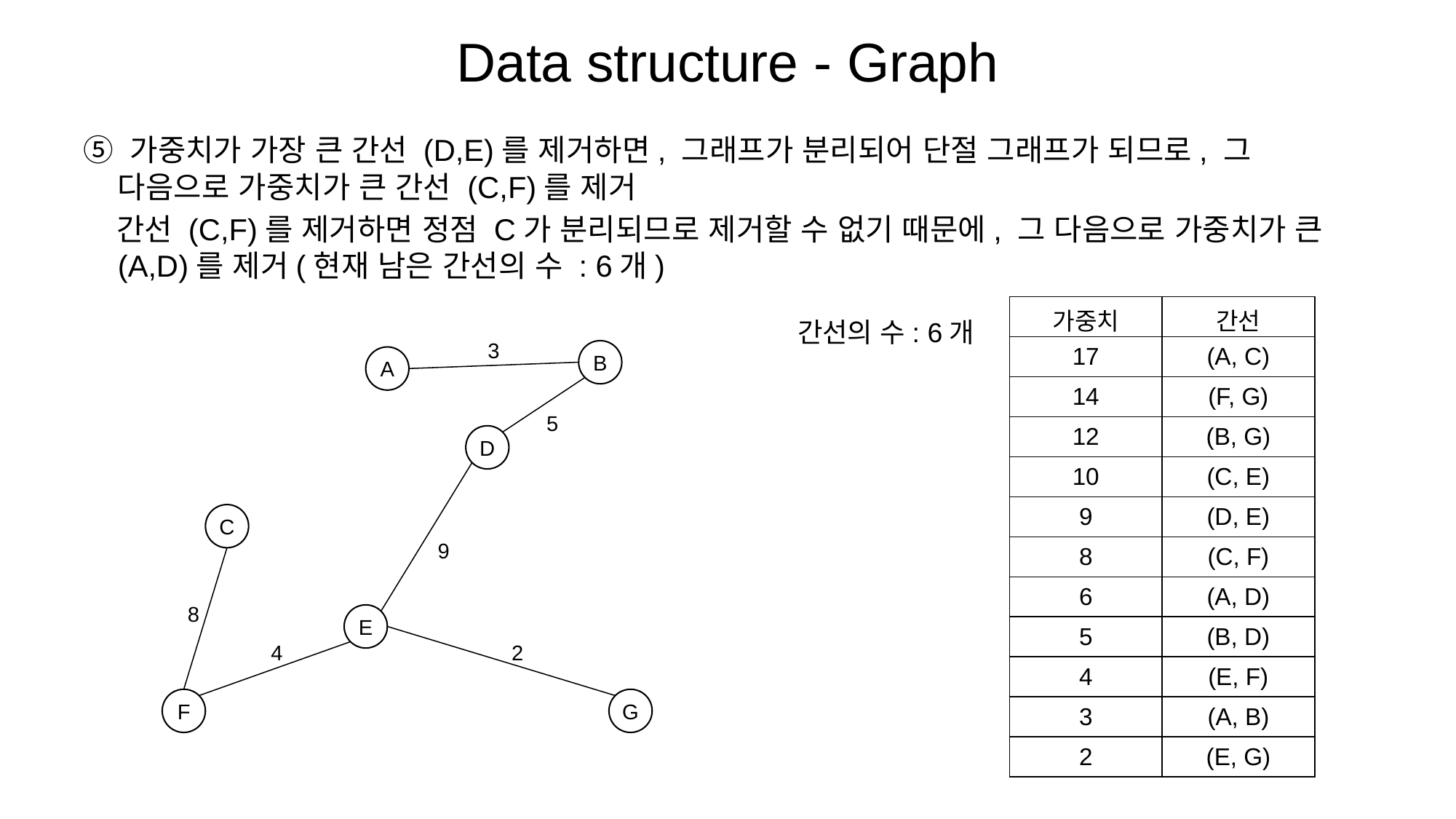

# Data structure - Graph
⑤ 가중치가 가장 큰 간선 (D,E)를 제거하면, 그래프가 분리되어 단절 그래프가 되므로, 그 다음으로 가중치가 큰 간선 (C,F)를 제거
   간선 (C,F)를 제거하면 정점 C가 분리되므로 제거할 수 없기 때문에, 그 다음으로 가중치가 큰 (A,D)를 제거(현재 남은 간선의 수 : 6개)

| 가중치 | 간선 |
| --- | --- |
| 17 | (A, C) |
| 14 | (F, G) |
| 12 | (B, G) |
| 10 | (C, E) |
| 9 | (D, E) |
| 8 | (C, F) |
| 6 | (A, D) |
| 5 | (B, D) |
| 4 | (E, F) |
| 3 | (A, B) |
| 2 | (E, G) |
간선의 수: 6개
3
B
A
5
D
C
9
8
E
4
2
F
G